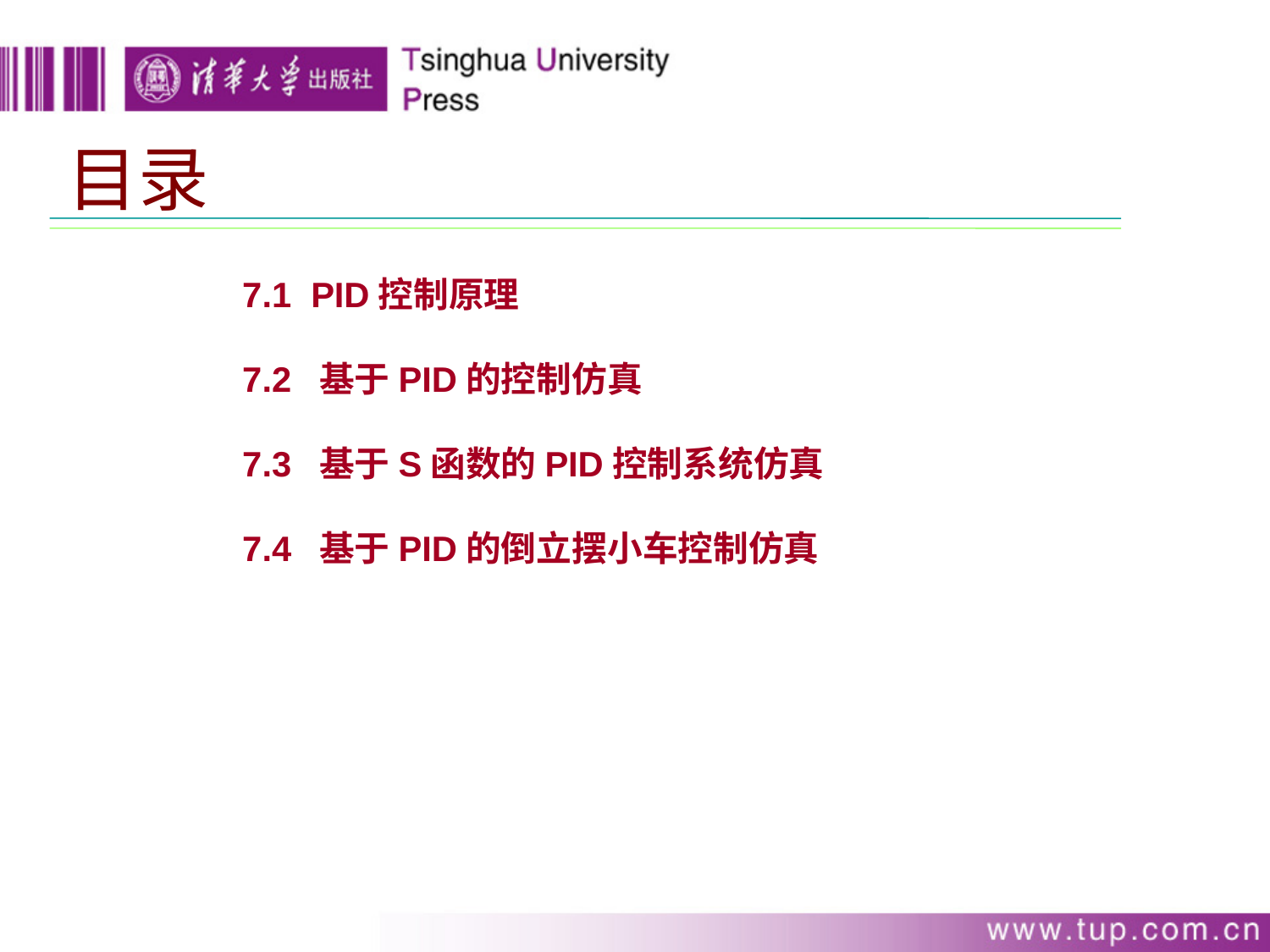

目录
7.1  PID控制原理

7.2  基于PID的控制仿真

7.3  基于S函数的PID控制系统仿真

7.4  基于PID的倒立摆小车控制仿真